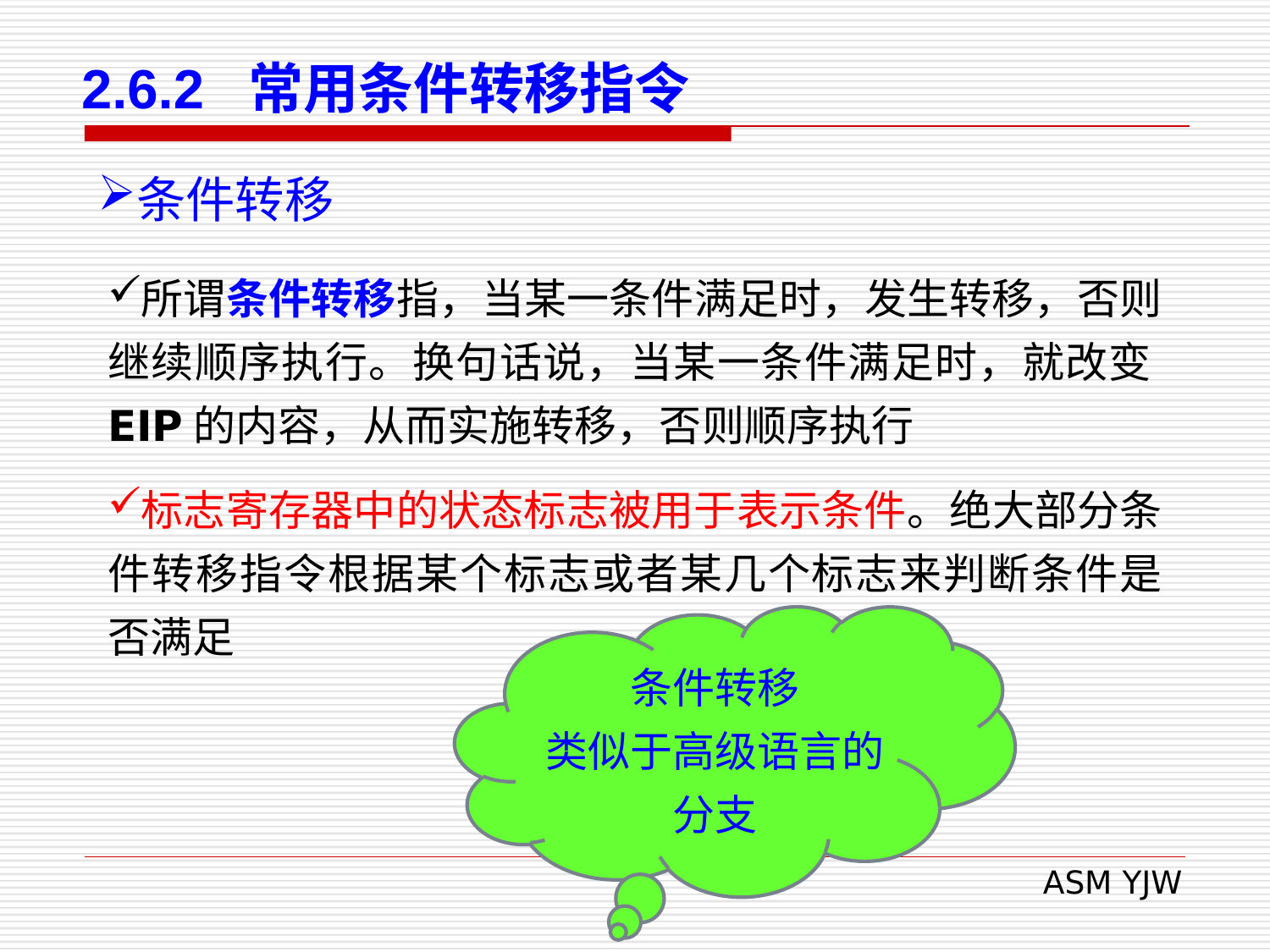

# 2.6.2  常用条件转移指令
条件转移
所谓条件转移指，当某一条件满足时，发生转移，否则继续顺序执行。换句话说，当某一条件满足时，就改变EIP的内容，从而实施转移，否则顺序执行
标志寄存器中的状态标志被用于表示条件。绝大部分条件转移指令根据某个标志或者某几个标志来判断条件是否满足

条件转移
类似于高级语言的
分支